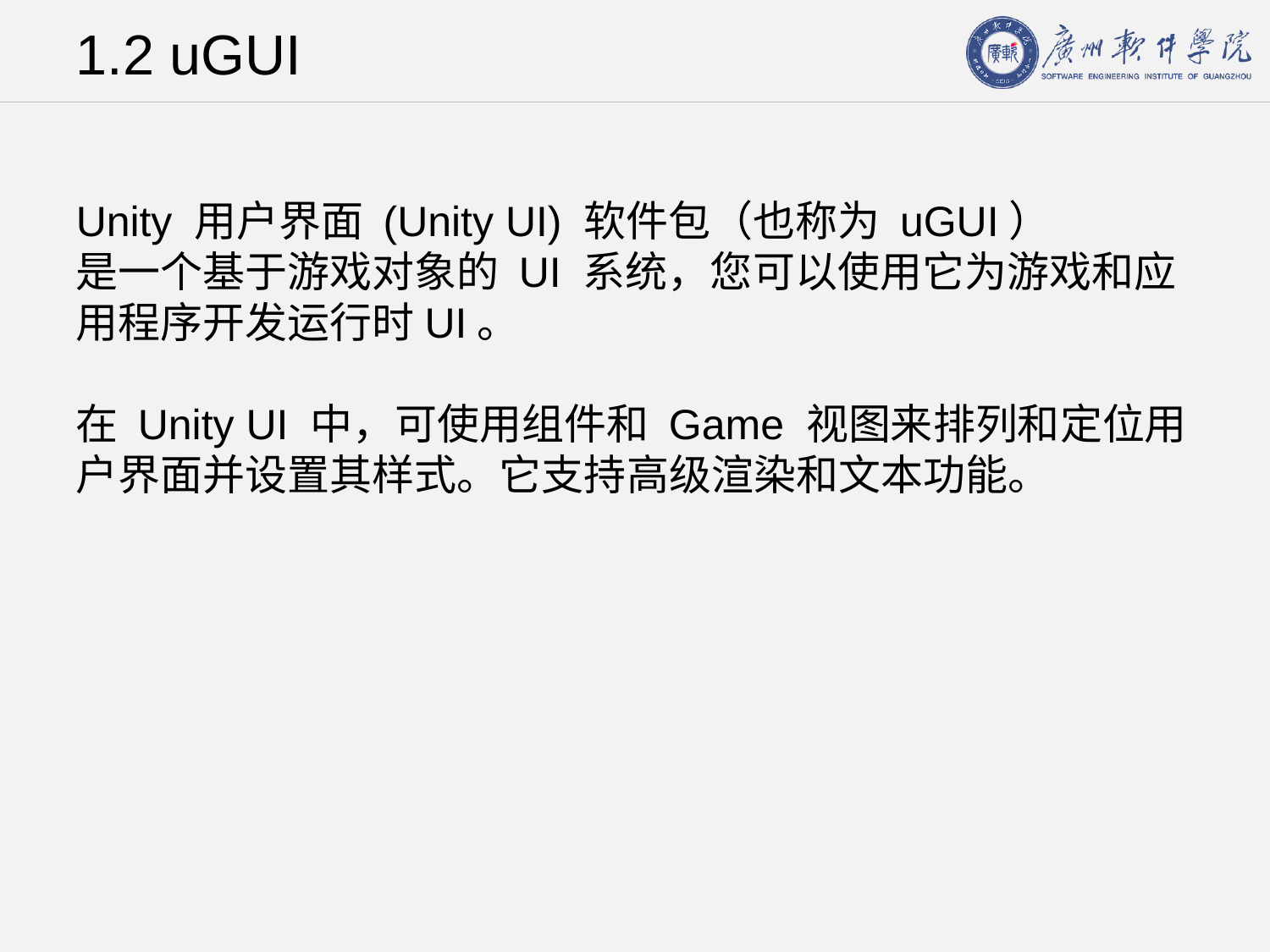

# 1.2 uGUI
Unity 用户界面 (Unity UI) 软件包（也称为 uGUI）
是一个基于游戏对象的 UI 系统，您可以使用它为游戏和应用程序开发运行时UI。

在 Unity UI 中，可使用组件和 Game 视图来排列和定位用户界面并设置其样式。它支持高级渲染和文本功能。